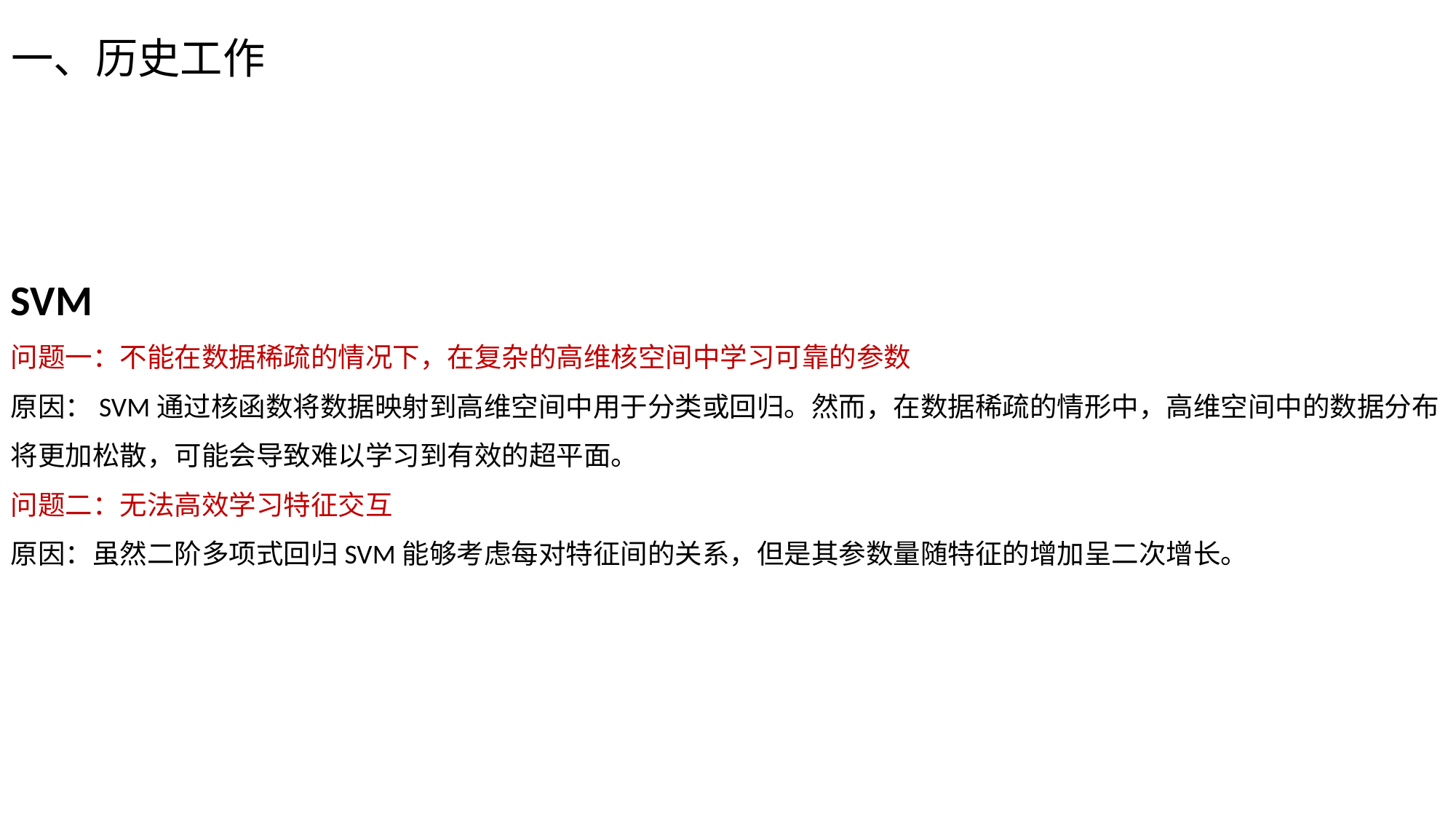

# 一、历史工作
SVM
问题一：不能在数据稀疏的情况下，在复杂的高维核空间中学习可靠的参数
原因：SVM通过核函数将数据映射到高维空间中用于分类或回归。然而，在数据稀疏的情形中，高维空间中的数据分布将更加松散，可能会导致难以学习到有效的超平面。
问题二：无法高效学习特征交互
原因：虽然二阶多项式回归SVM能够考虑每对特征间的关系，但是其参数量随特征的增加呈二次增长。